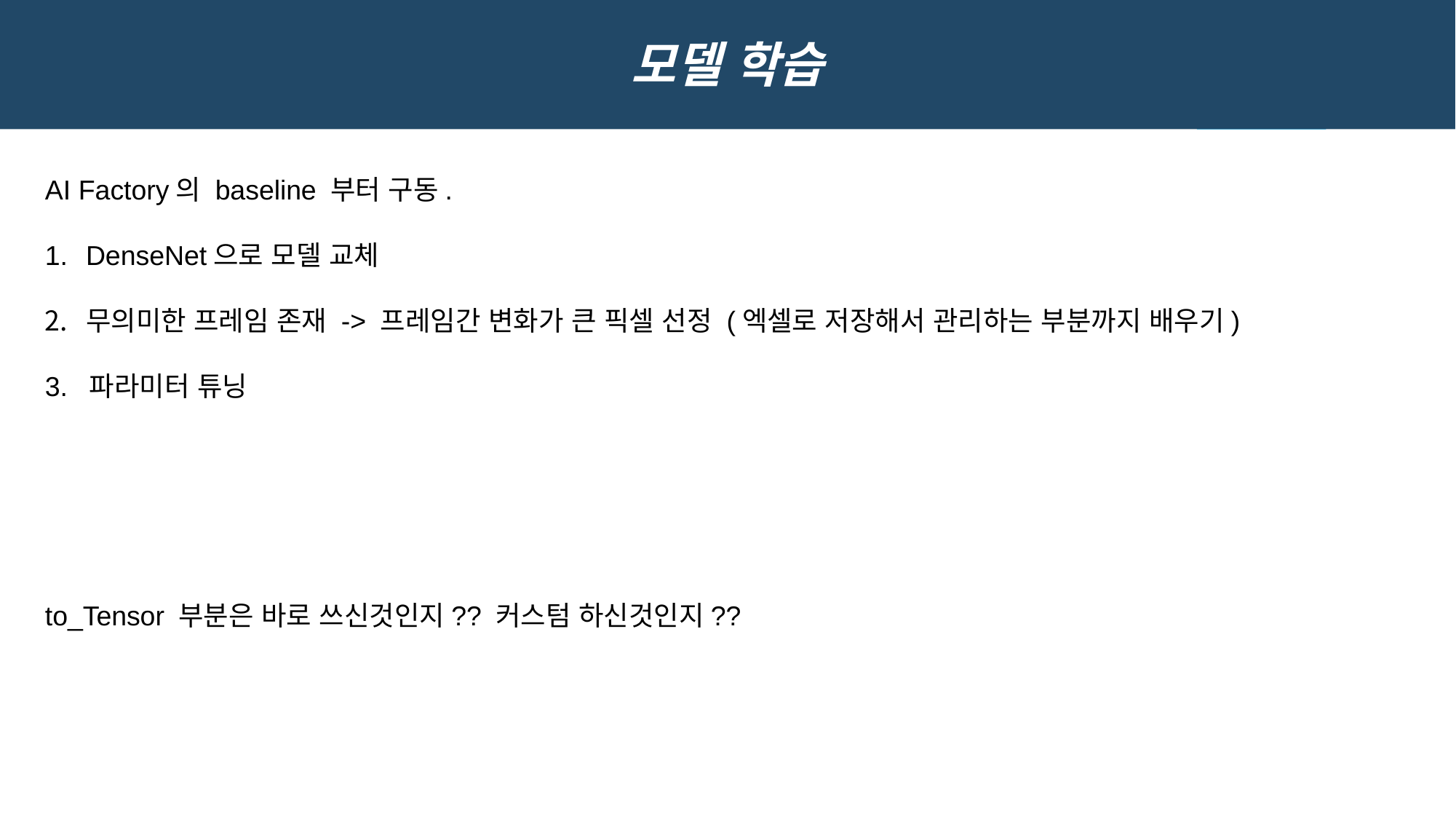

모델 학습

AI Factory의 baseline 부터 구동.

DenseNet으로 모델 교체

무의미한 프레임 존재 -> 프레임간 변화가 큰 픽셀 선정 (엑셀로 저장해서 관리하는 부분까지 배우기)

3.  파라미터 튜닝

to_Tensor 부분은 바로 쓰신것인지?? 커스텀 하신것인지??